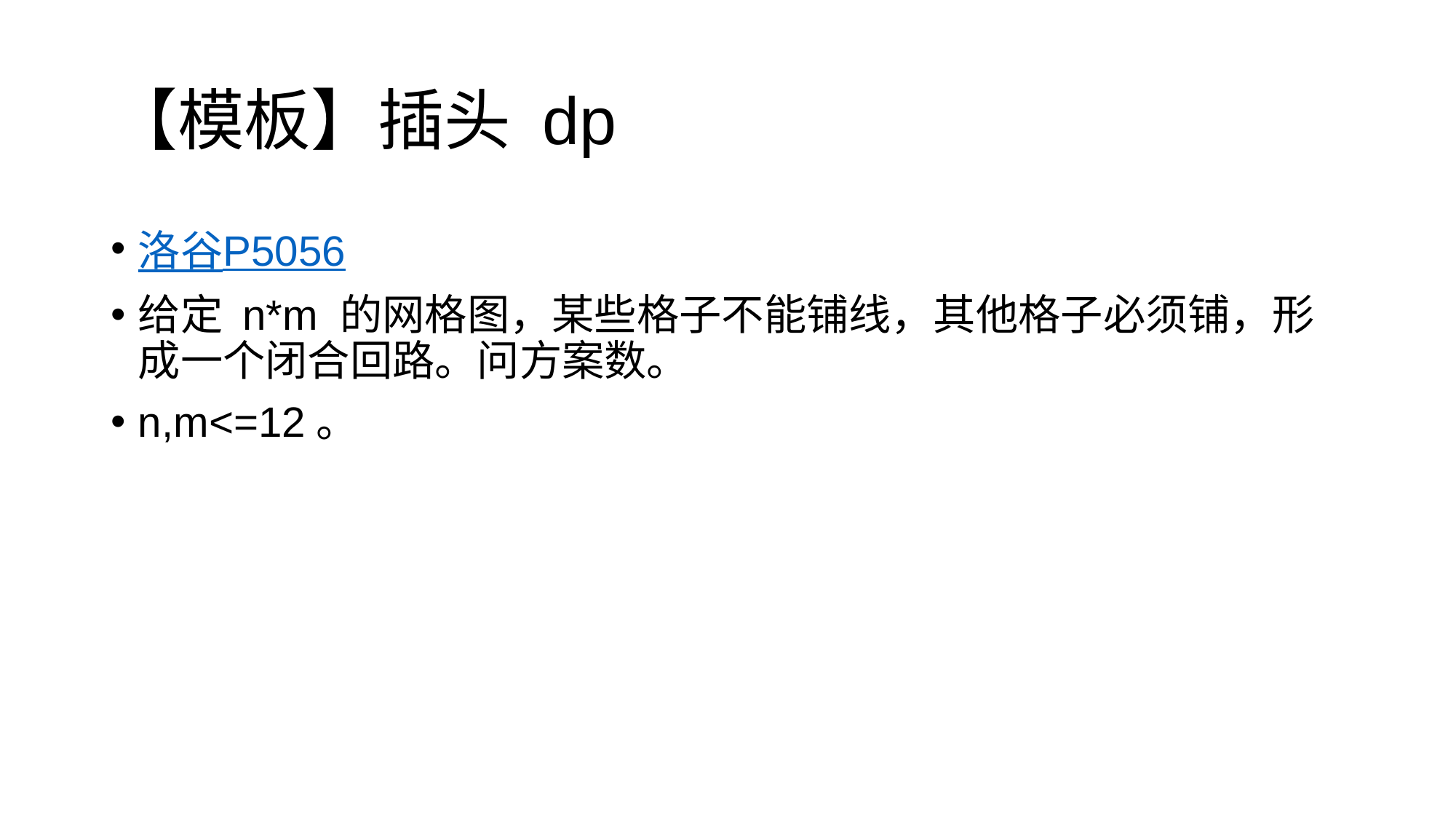

# 【模板】插头 dp
洛谷P5056
给定 n*m 的网格图，某些格子不能铺线，其他格子必须铺，形成一个闭合回路。问方案数。
n,m<=12。